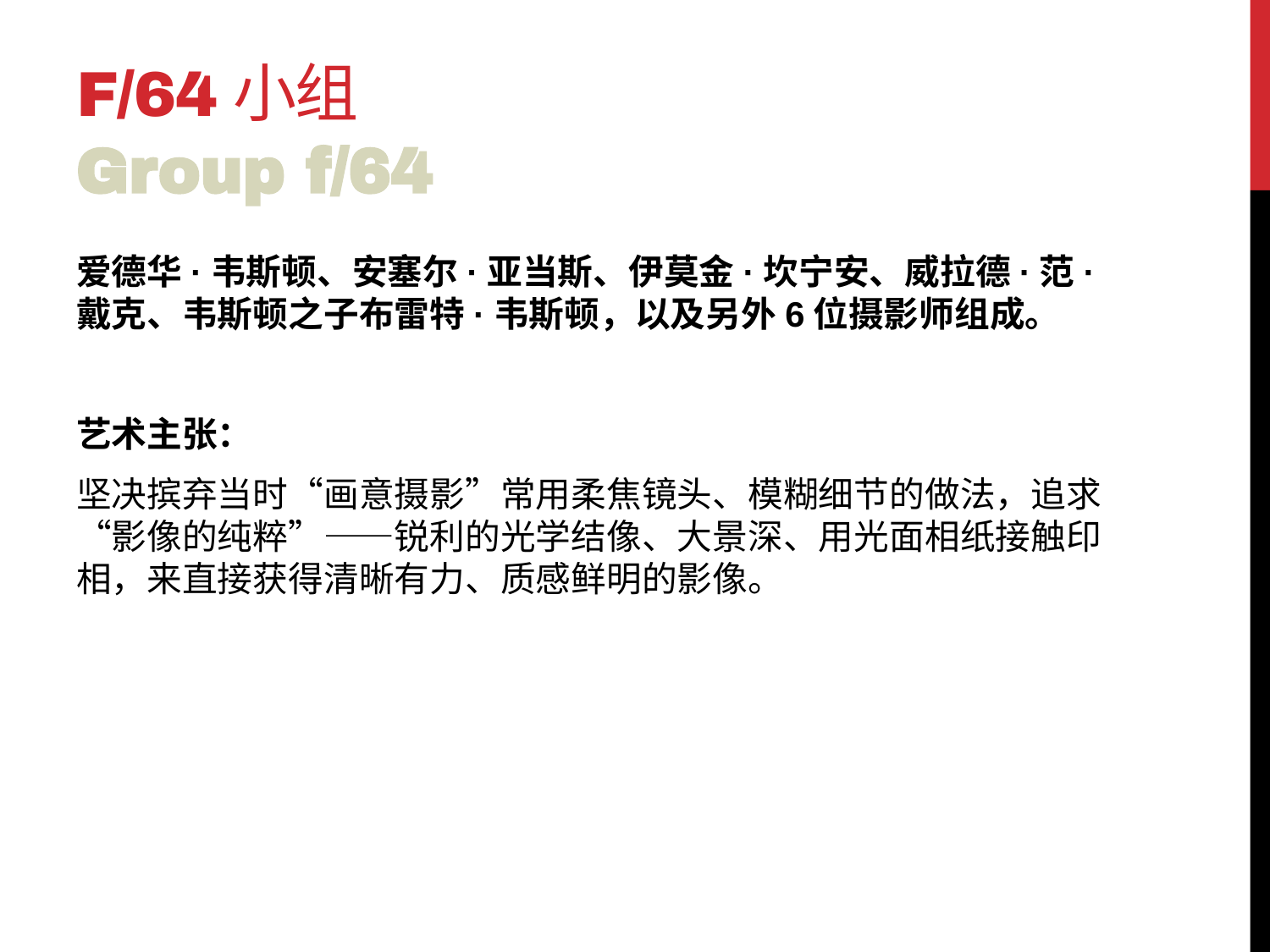

# f/64小组 Group f/64
爱德华·韦斯顿、安塞尔·亚当斯、伊莫金·坎宁安、威拉德·范·戴克、韦斯顿之子布雷特·韦斯顿，以及另外6位摄影师组成。

艺术主张：
坚决摈弃当时“画意摄影”常用柔焦镜头、模糊细节的做法，追求“影像的纯粹”——锐利的光学结像、大景深、用光面相纸接触印相，来直接获得清晰有力、质感鲜明的影像。